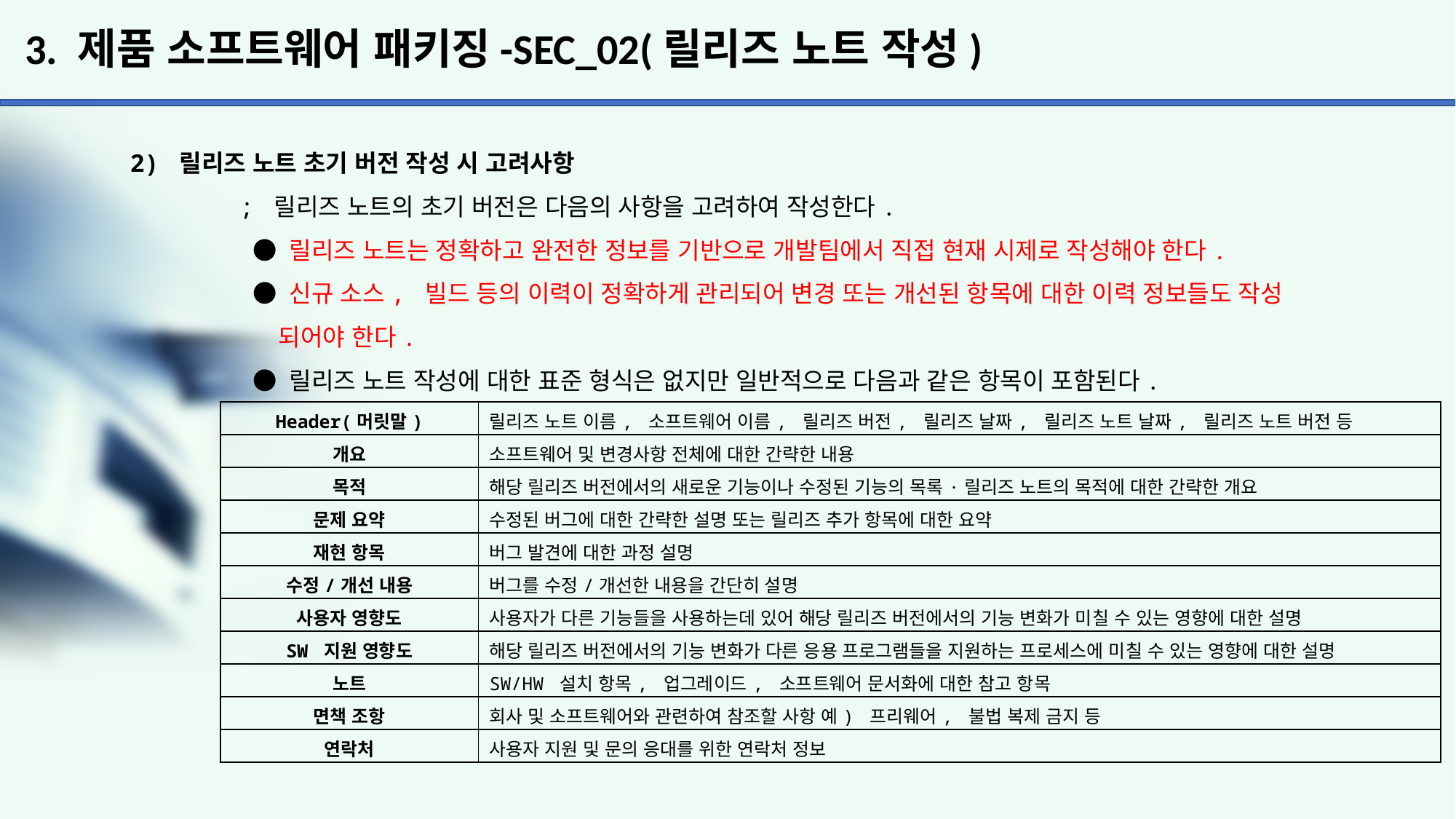

# 3. 제품 소프트웨어 패키징-SEC_02(릴리즈 노트 작성)
2) 릴리즈 노트 초기 버전 작성 시 고려사항
	; 릴리즈 노트의 초기 버전은 다음의 사항을 고려하여 작성한다.
	  ● 릴리즈 노트는 정확하고 완전한 정보를 기반으로 개발팀에서 직접 현재 시제로 작성해야 한다.
	  ● 신규 소스, 빌드 등의 이력이 정확하게 관리되어 변경 또는 개선된 항목에 대한 이력 정보들도 작성
	     되어야 한다.
	  ● 릴리즈 노트 작성에 대한 표준 형식은 없지만 일반적으로 다음과 같은 항목이 포함된다.
| Header(머릿말) | 릴리즈 노트 이름, 소프트웨어 이름, 릴리즈 버전, 릴리즈 날짜, 릴리즈 노트 날짜, 릴리즈 노트 버전 등 |
| --- | --- |
| 개요 | 소프트웨어 및 변경사항 전체에 대한 간략한 내용 |
| 목적 | 해당 릴리즈 버전에서의 새로운 기능이나 수정된 기능의 목록·릴리즈 노트의 목적에 대한 간략한 개요 |
| 문제 요약 | 수정된 버그에 대한 간략한 설명 또는 릴리즈 추가 항목에 대한 요약 |
| 재현 항목 | 버그 발견에 대한 과정 설명 |
| 수정/개선 내용 | 버그를 수정/개선한 내용을 간단히 설명 |
| 사용자 영향도 | 사용자가 다른 기능들을 사용하는데 있어 해당 릴리즈 버전에서의 기능 변화가 미칠 수 있는 영향에 대한 설명 |
| SW 지원 영향도 | 해당 릴리즈 버전에서의 기능 변화가 다른 응용 프로그램들을 지원하는 프로세스에 미칠 수 있는 영향에 대한 설명 |
| 노트 | SW/HW 설치 항목, 업그레이드, 소프트웨어 문서화에 대한 참고 항목 |
| 면책 조항 | 회사 및 소프트웨어와 관련하여 참조할 사항 예) 프리웨어, 불법 복제 금지 등 |
| 연락처 | 사용자 지원 및 문의 응대를 위한 연락처 정보 |